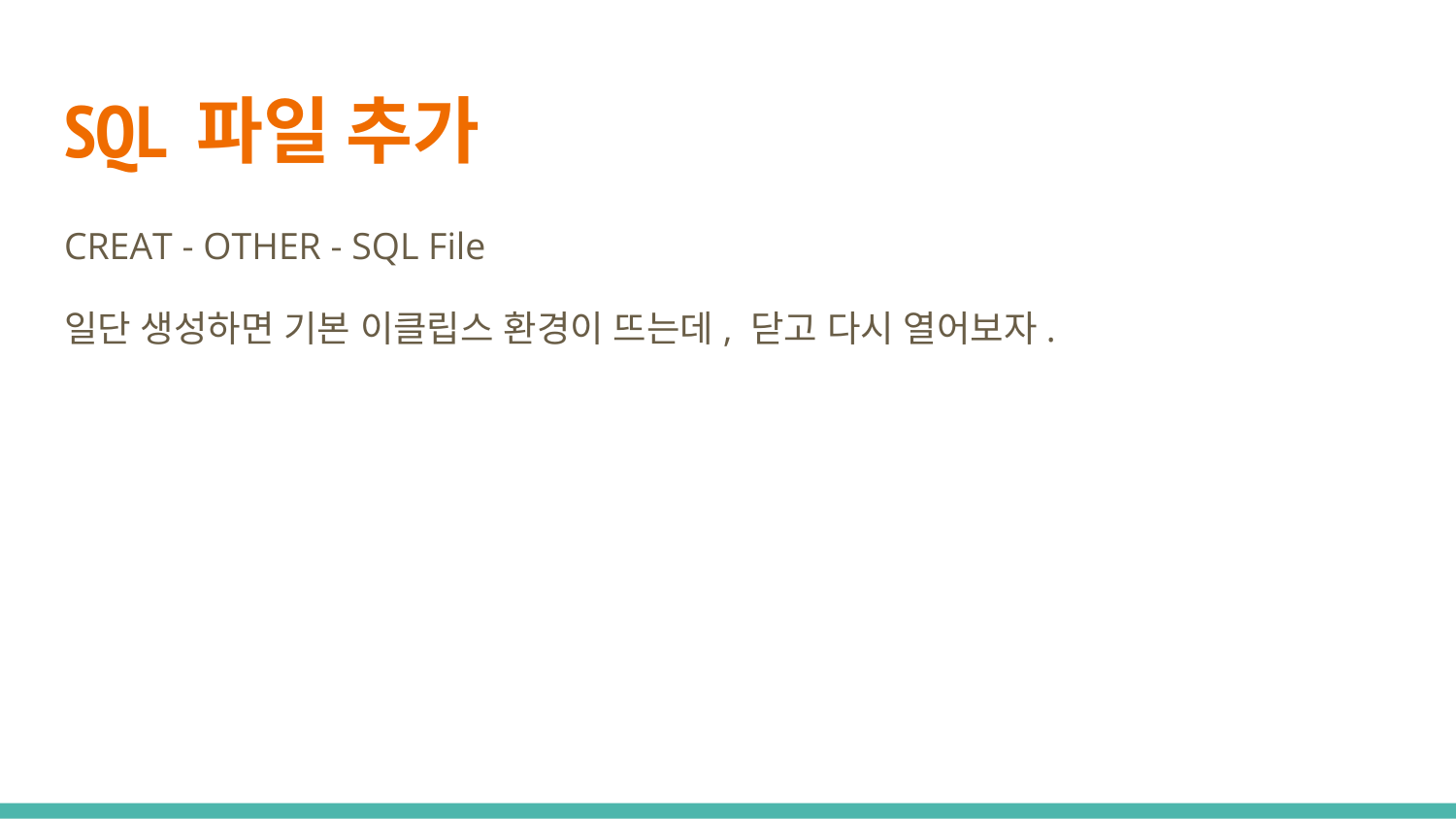

# SQL 파일 추가
CREAT - OTHER - SQL File
일단 생성하면 기본 이클립스 환경이 뜨는데, 닫고 다시 열어보자.